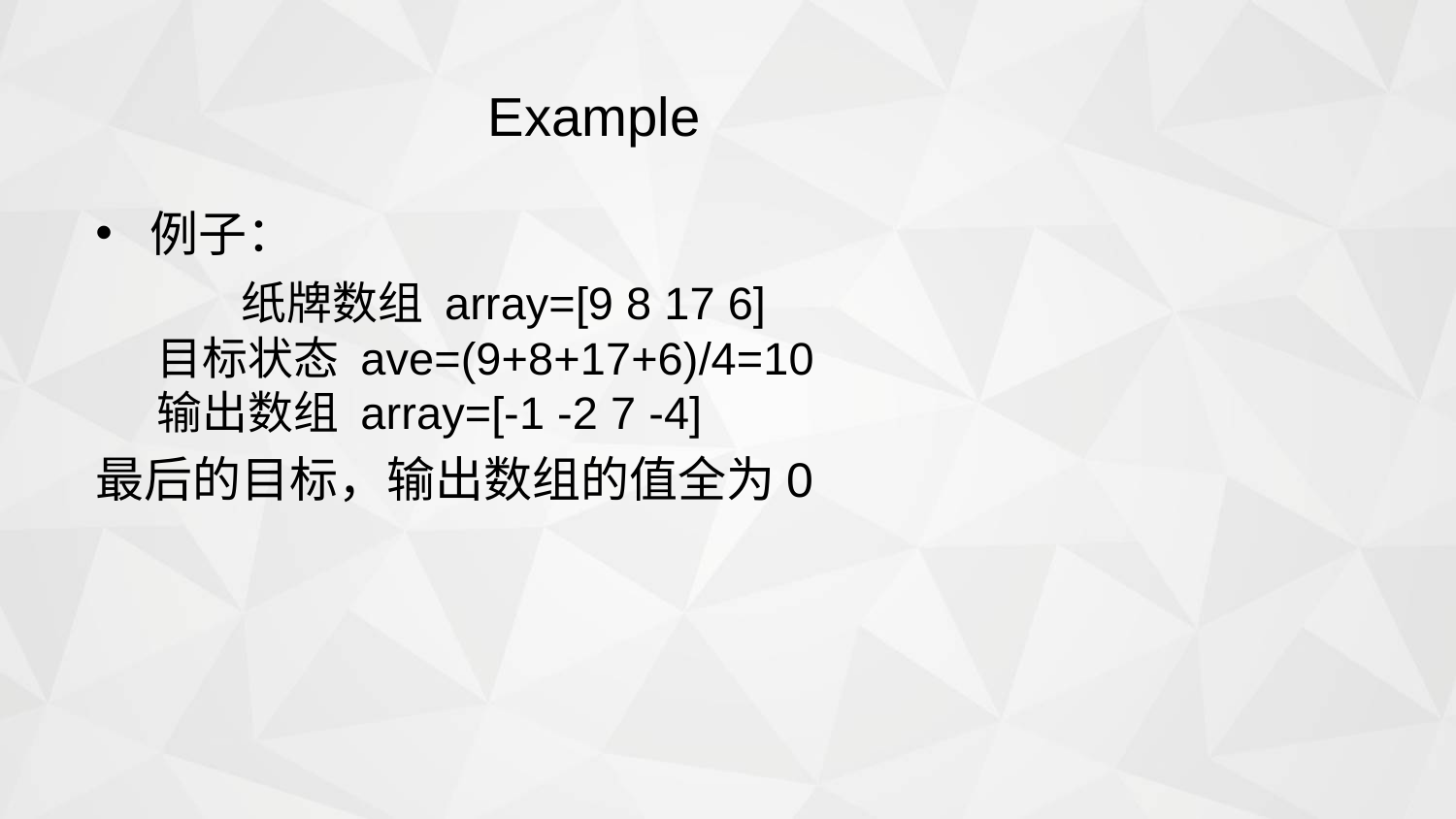

# Example
例子：
	纸牌数组 array=[9 8 17 6]
    目标状态 ave=(9+8+17+6)/4=10
    输出数组 array=[-1 -2 7 -4]
最后的目标，输出数组的值全为0